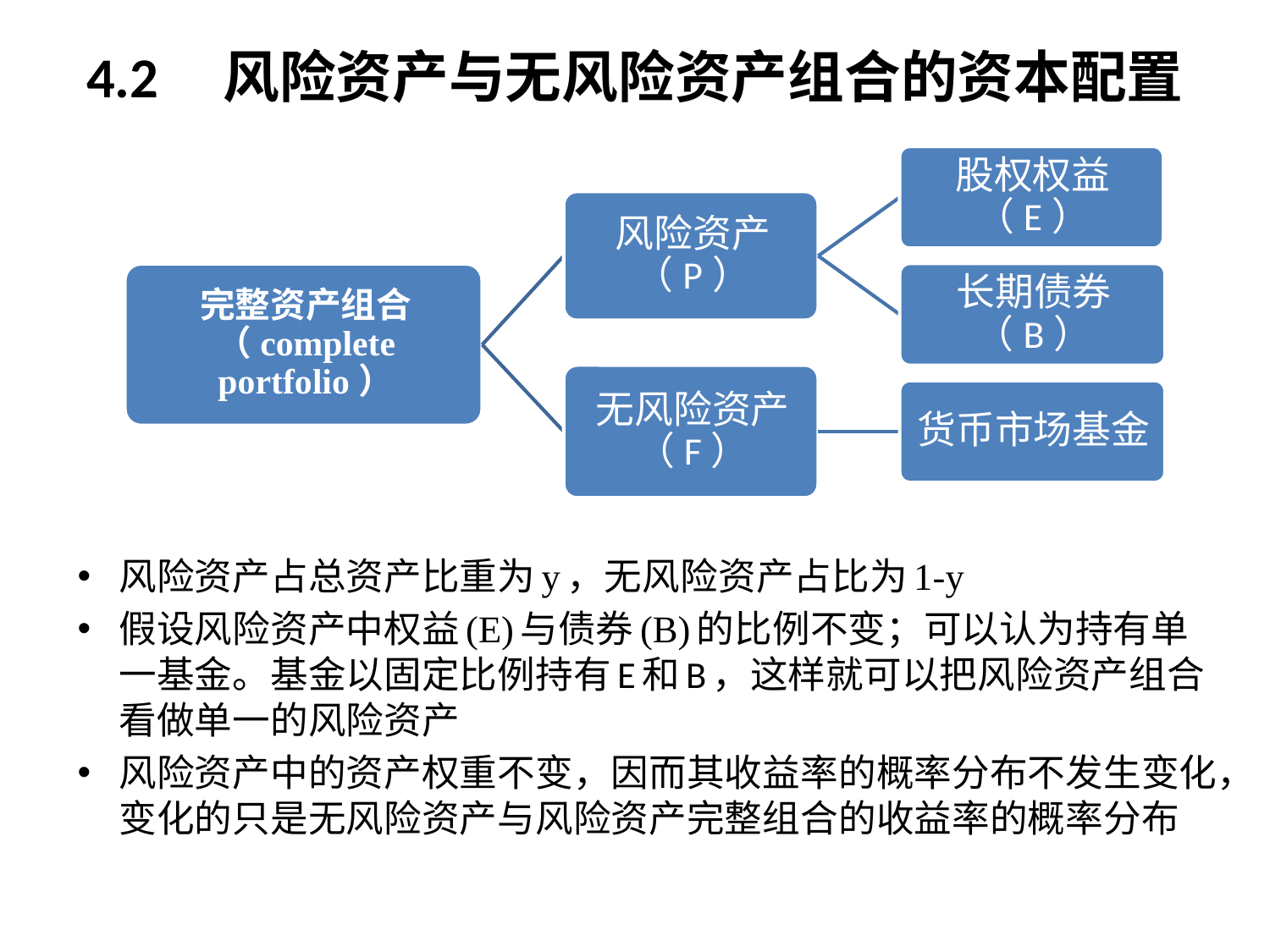

# 4.2    风险资产与无风险资产组合的资本配置
完整资产组合（complete portfolio）

风险资产（P）

股权权益（E）

长期债券（B）

无风险资产（F）

货币市场基金
风险资产占总资产比重为y，无风险资产占比为1-y
假设风险资产中权益(E)与债券(B)的比例不变；可以认为持有单一基金。基金以固定比例持有E和B，这样就可以把风险资产组合看做单一的风险资产
风险资产中的资产权重不变，因而其收益率的概率分布不发生变化，变化的只是无风险资产与风险资产完整组合的收益率的概率分布